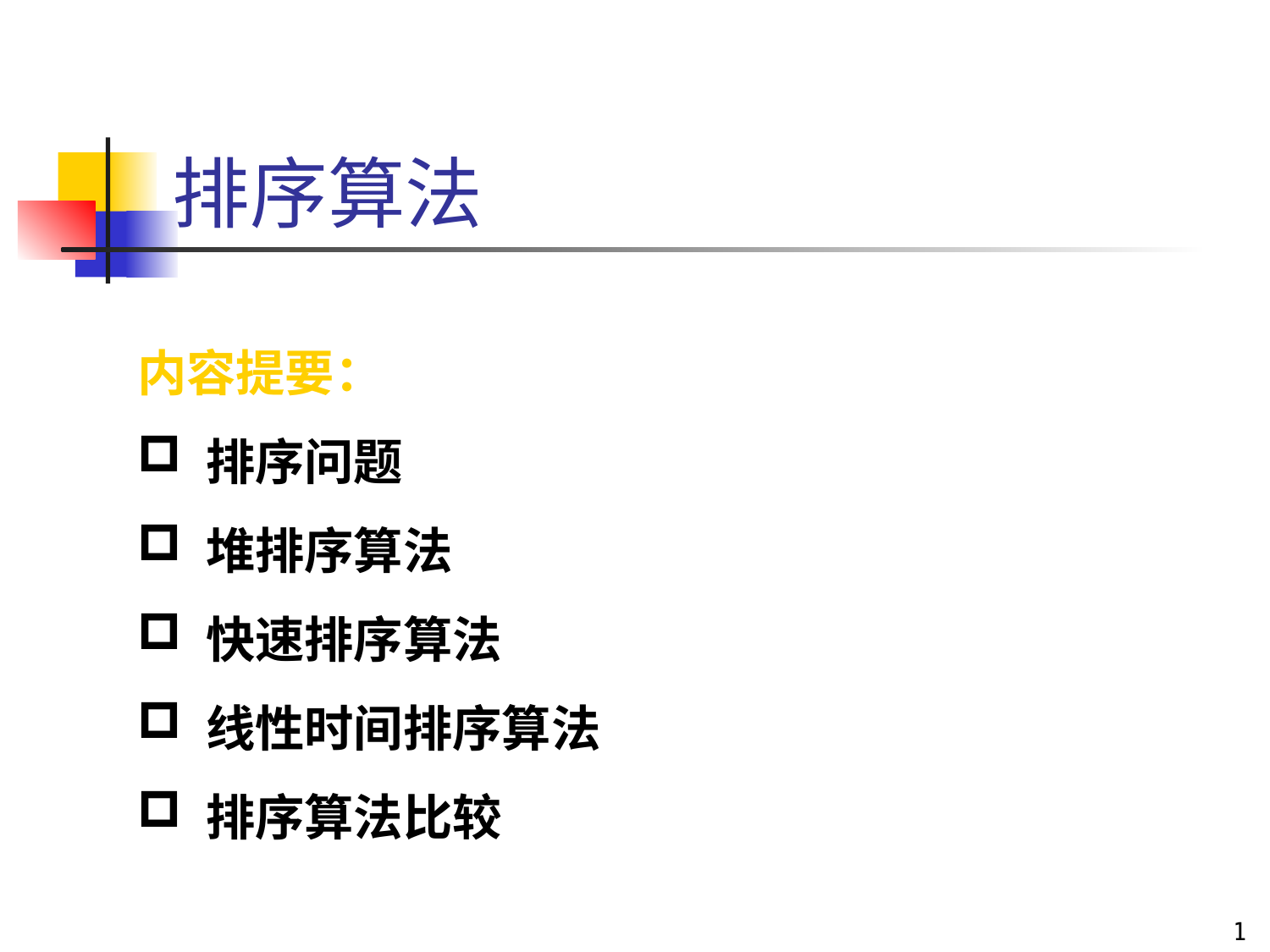

# 排序算法
内容提要：
 排序问题
 堆排序算法
 快速排序算法
 线性时间排序算法
 排序算法比较
1